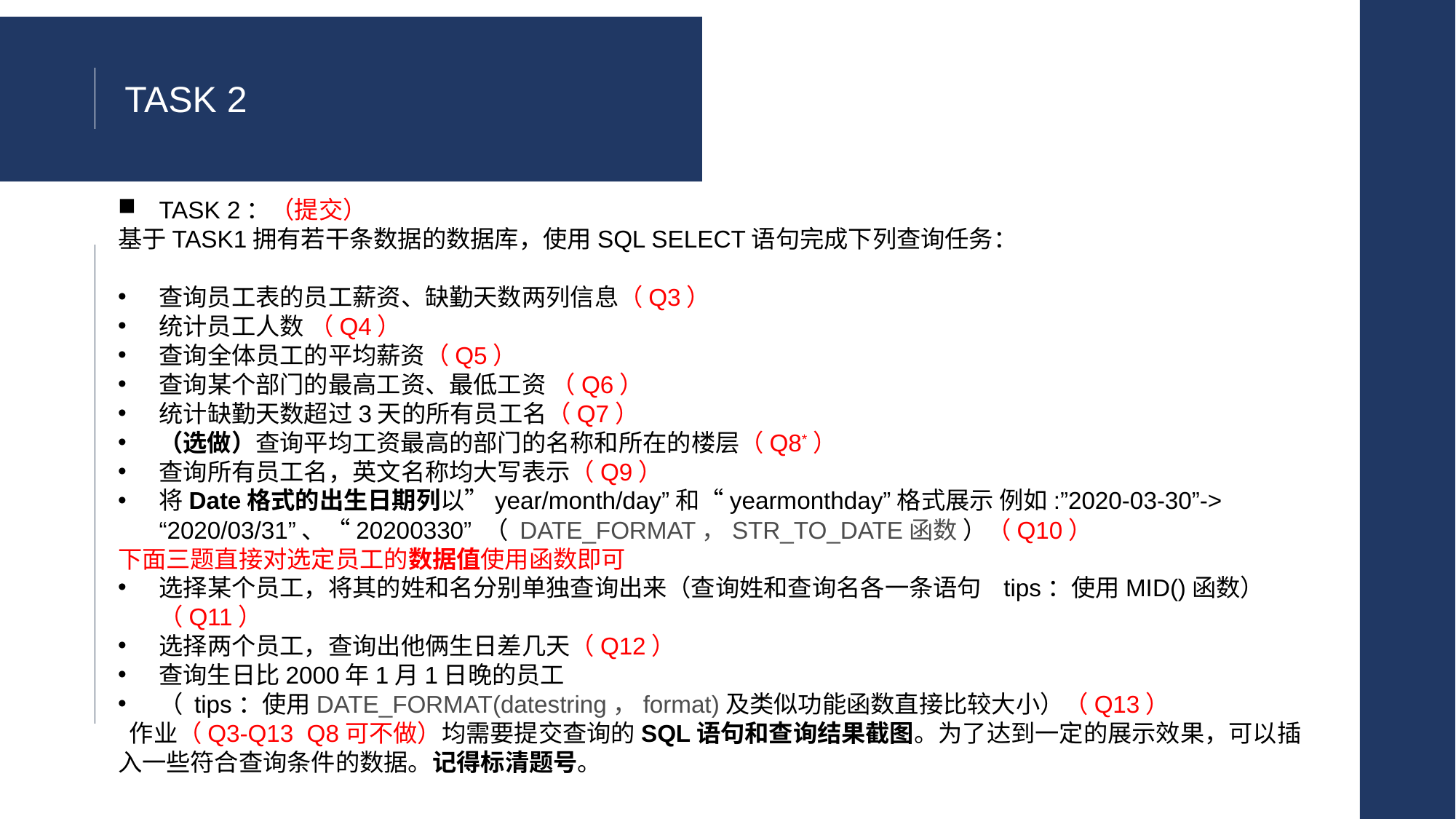

TASK 2
TASK 2：（提交）
基于TASK1拥有若干条数据的数据库，使用SQL SELECT语句完成下列查询任务：

查询员工表的员工薪资、缺勤天数两列信息（Q3）
统计员工人数 （Q4）
查询全体员工的平均薪资（Q5）
查询某个部门的最高工资、最低工资 （Q6）
统计缺勤天数超过3天的所有员工名（Q7）
（选做）查询平均工资最高的部门的名称和所在的楼层（Q8*）
查询所有员工名，英文名称均大写表示（Q9）
将Date格式的出生日期列以”year/month/day”和“yearmonthday”格式展示 例如:”2020-03-30”-> “2020/03/31”、“20200330” （ DATE_FORMAT，STR_TO_DATE函数 ）（Q10）
下面三题直接对选定员工的数据值使用函数即可
选择某个员工，将其的姓和名分别单独查询出来（查询姓和查询名各一条语句   tips：使用MID()函数）（Q11）
选择两个员工，查询出他俩生日差几天（Q12）
查询生日比2000年1月1日晚的员工
（ tips：使用DATE_FORMAT(datestring，format)及类似功能函数直接比较大小）（Q13）
 作业（Q3-Q13  Q8可不做）均需要提交查询的SQL语句和查询结果截图。为了达到一定的展示效果，可以插入一些符合查询条件的数据。记得标清题号。